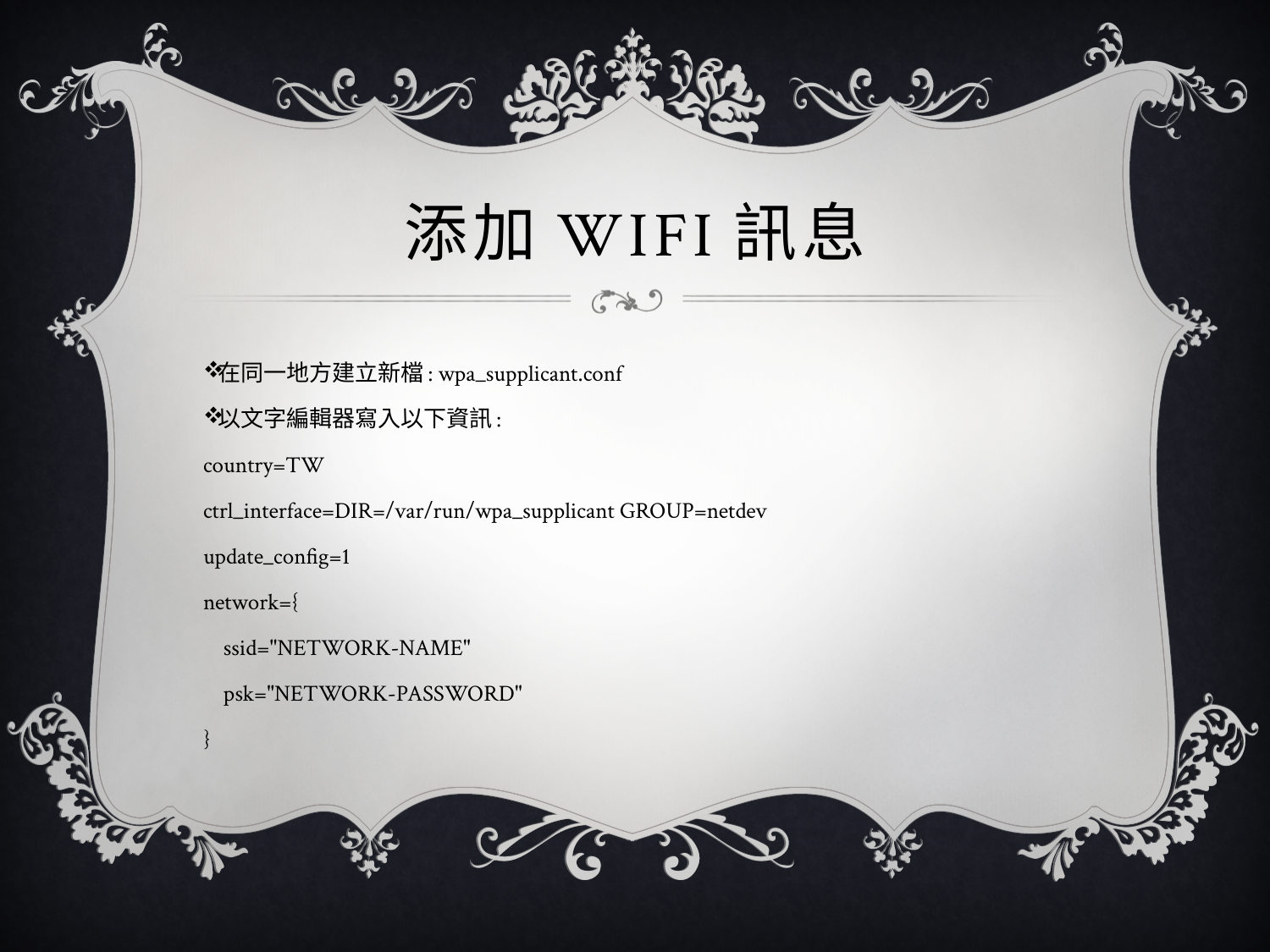

# 添加WiFi訊息
在同一地方建立新檔: wpa_supplicant.conf
以文字編輯器寫入以下資訊:
country=TW
ctrl_interface=DIR=/var/run/wpa_supplicant GROUP=netdev
update_config=1
network={
    ssid="NETWORK-NAME"
    psk="NETWORK-PASSWORD"
}